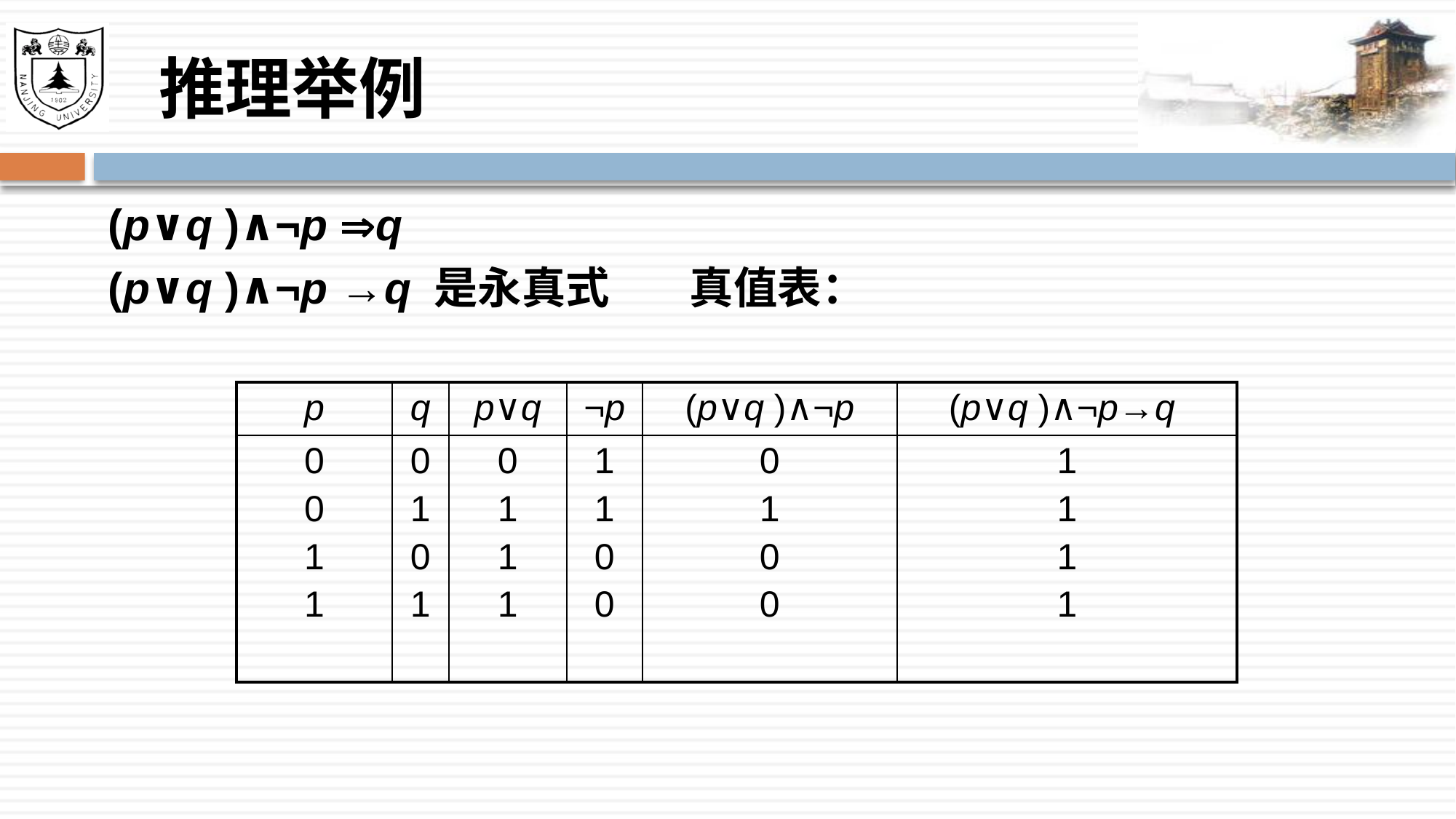

# 推理举例
(p∨q )∧¬p ⇒q
(p∨q )∧¬p →q 是永真式        真值表：
| p | q | p∨q | ¬p | (p∨q )∧¬p | (p∨q )∧¬p→q |
| --- | --- | --- | --- | --- | --- |
| 0 0 1 1 | 0 1 0 1 | 0 1 1 1 | 1 1 0 0 | 0 1 0 0 | 1 1 1 1 |